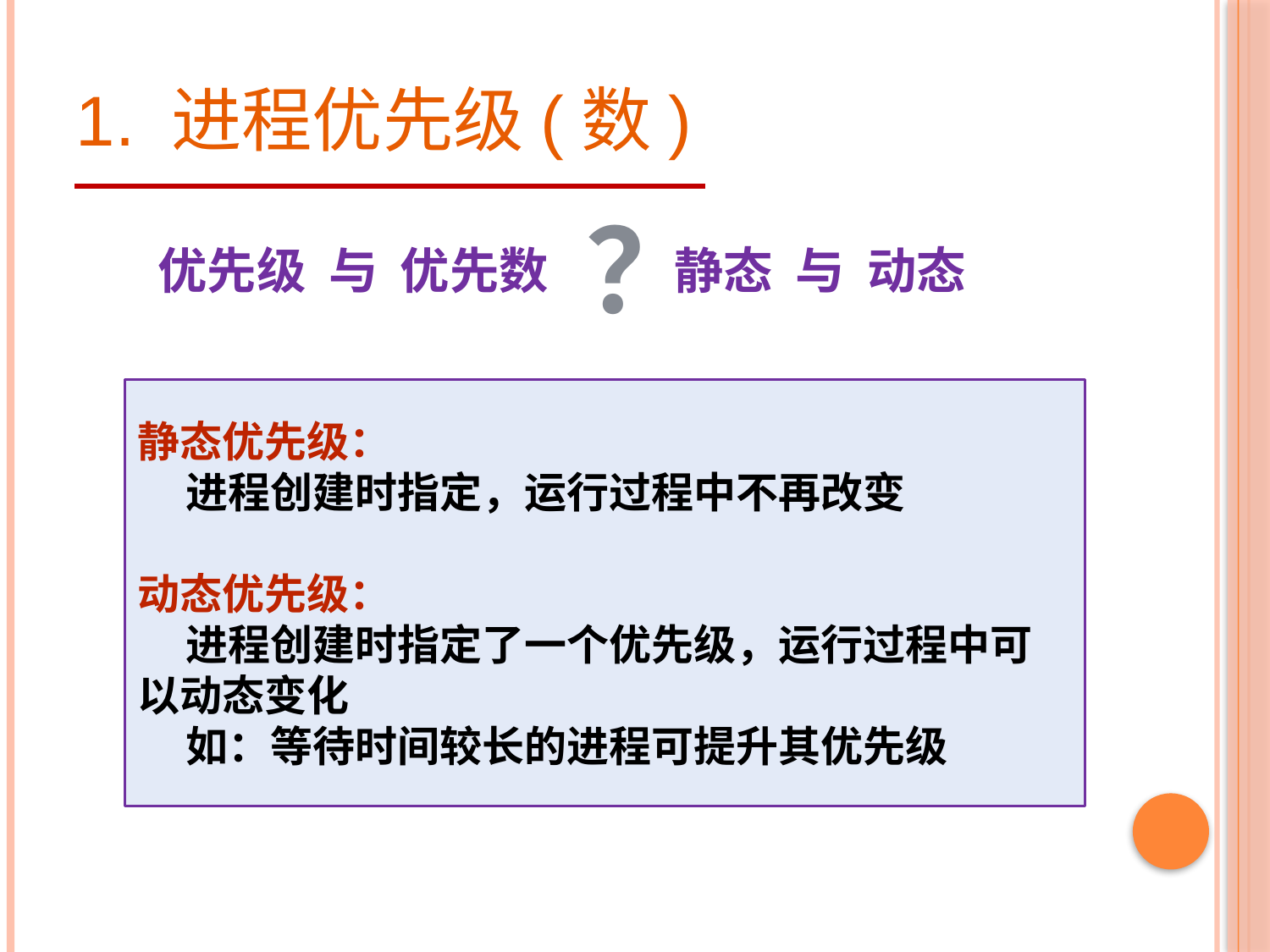

# 1. 进程优先级(数)
？
优先级  与  优先数
静态  与  动态
静态优先级：
    进程创建时指定，运行过程中不再改变

动态优先级：
    进程创建时指定了一个优先级，运行过程中可以动态变化
    如：等待时间较长的进程可提升其优先级